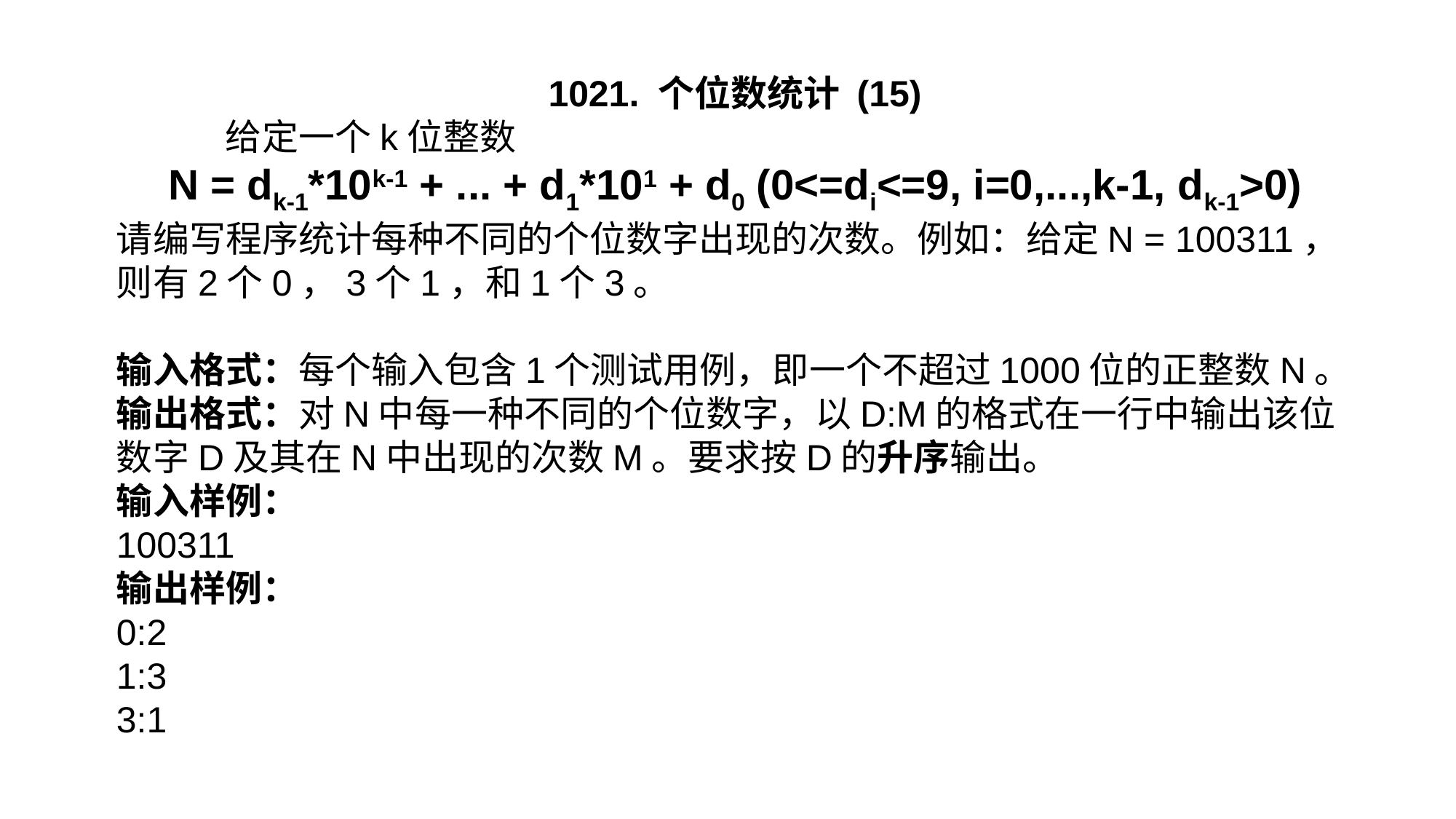

1021. 个位数统计 (15)
	给定一个k位整数
N = dk-1*10k-1 + ... + d1*101 + d0 (0<=di<=9, i=0,...,k-1, dk-1>0)
请编写程序统计每种不同的个位数字出现的次数。例如：给定N = 100311，则有2个0，3个1，和1个3。

输入格式：每个输入包含1个测试用例，即一个不超过1000位的正整数N。
输出格式：对N中每一种不同的个位数字，以D:M的格式在一行中输出该位数字D及其在N中出现的次数M。要求按D的升序输出。
输入样例：
100311
输出样例：
0:2
1:3
3:1